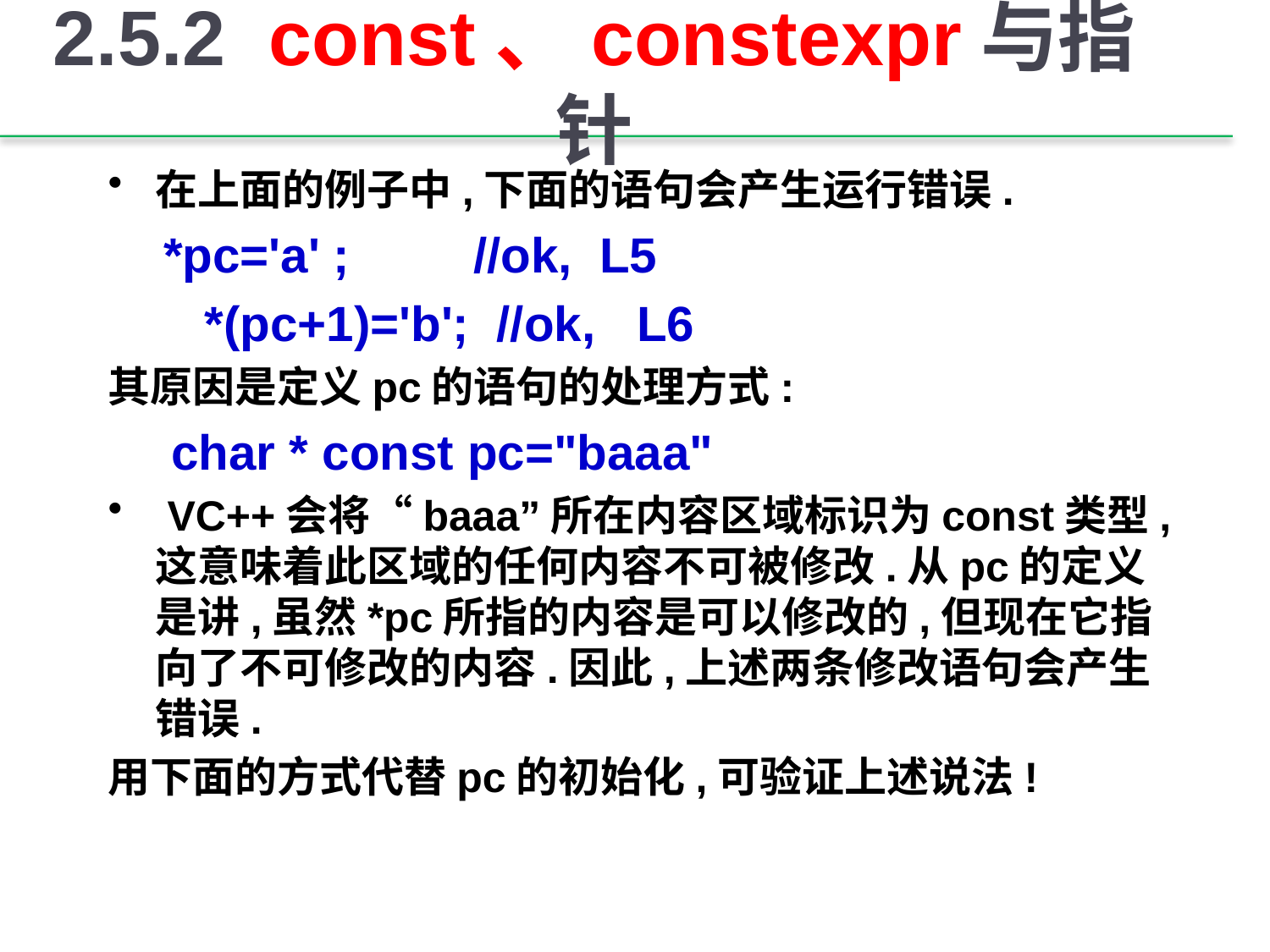

# 2.5.2  const、constexpr与指针
在上面的例子中,下面的语句会产生运行错误.
*pc='a' ;         //ok,  L5
   *(pc+1)='b';  //ok,   L6
其原因是定义pc的语句的处理方式:
char * const pc="baaa"
 VC++会将“baaa”所在内容区域标识为const类型,这意味着此区域的任何内容不可被修改.从pc的定义是讲,虽然*pc所指的内容是可以修改的,但现在它指向了不可修改的内容.因此,上述两条修改语句会产生错误.
用下面的方式代替pc的初始化,可验证上述说法!